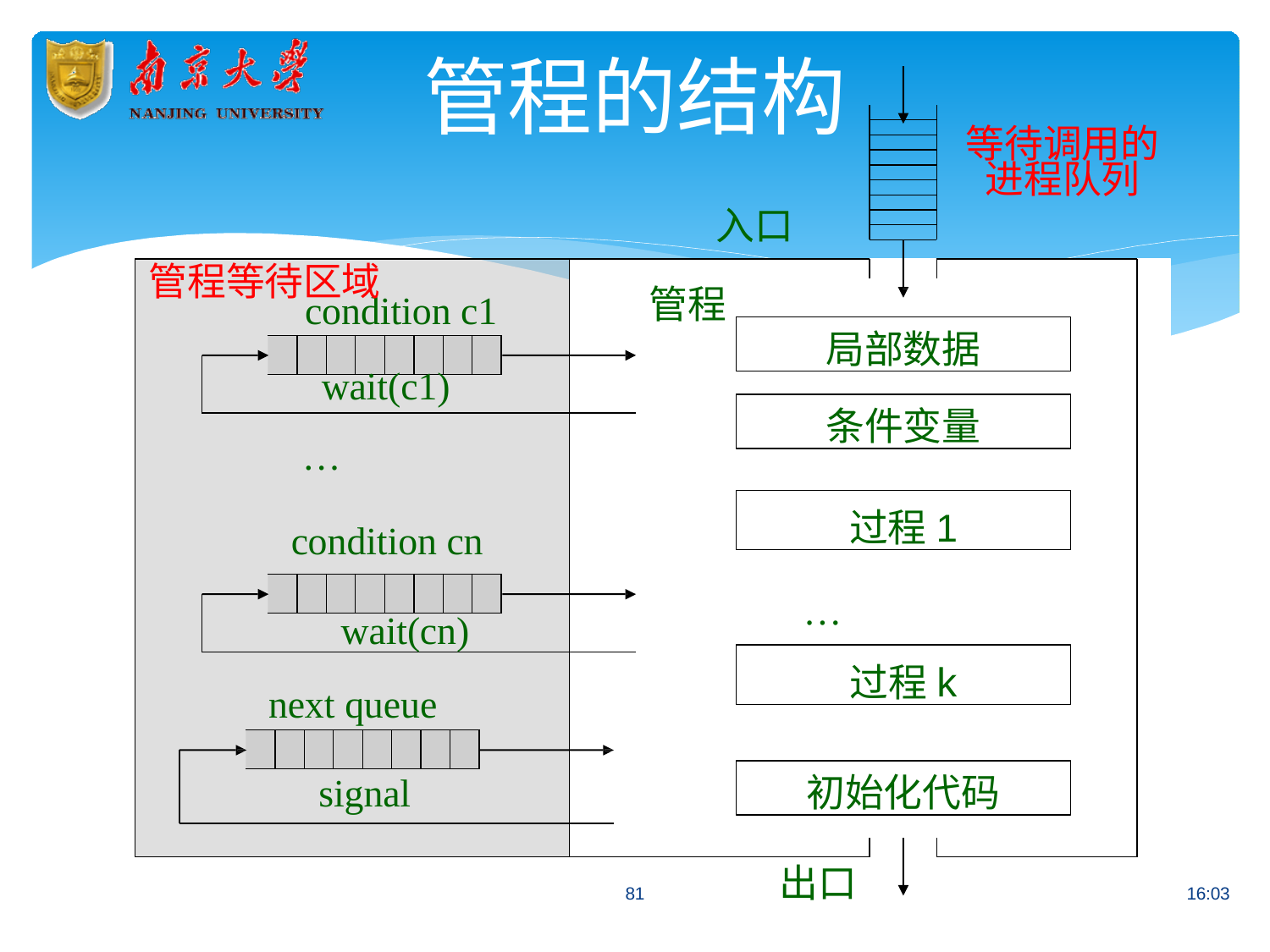

# 管程的结构

等待调用的 进程队列

入口

管程等待区域

管程
condition c1

局部数据
|  |  |  |  |  |  |  |  |
| --- | --- | --- | --- | --- | --- | --- | --- |

wait(c1)

条件变量

…

过程1
condition cn
|  |  |  |  |  |  |  |  |
| --- | --- | --- | --- | --- | --- | --- | --- |
…

wait(cn)

过程k

next queue
|  |  |  |  |  |  |  |  |
| --- | --- | --- | --- | --- | --- | --- | --- |

初始化代码
signal

出口

81
16:03